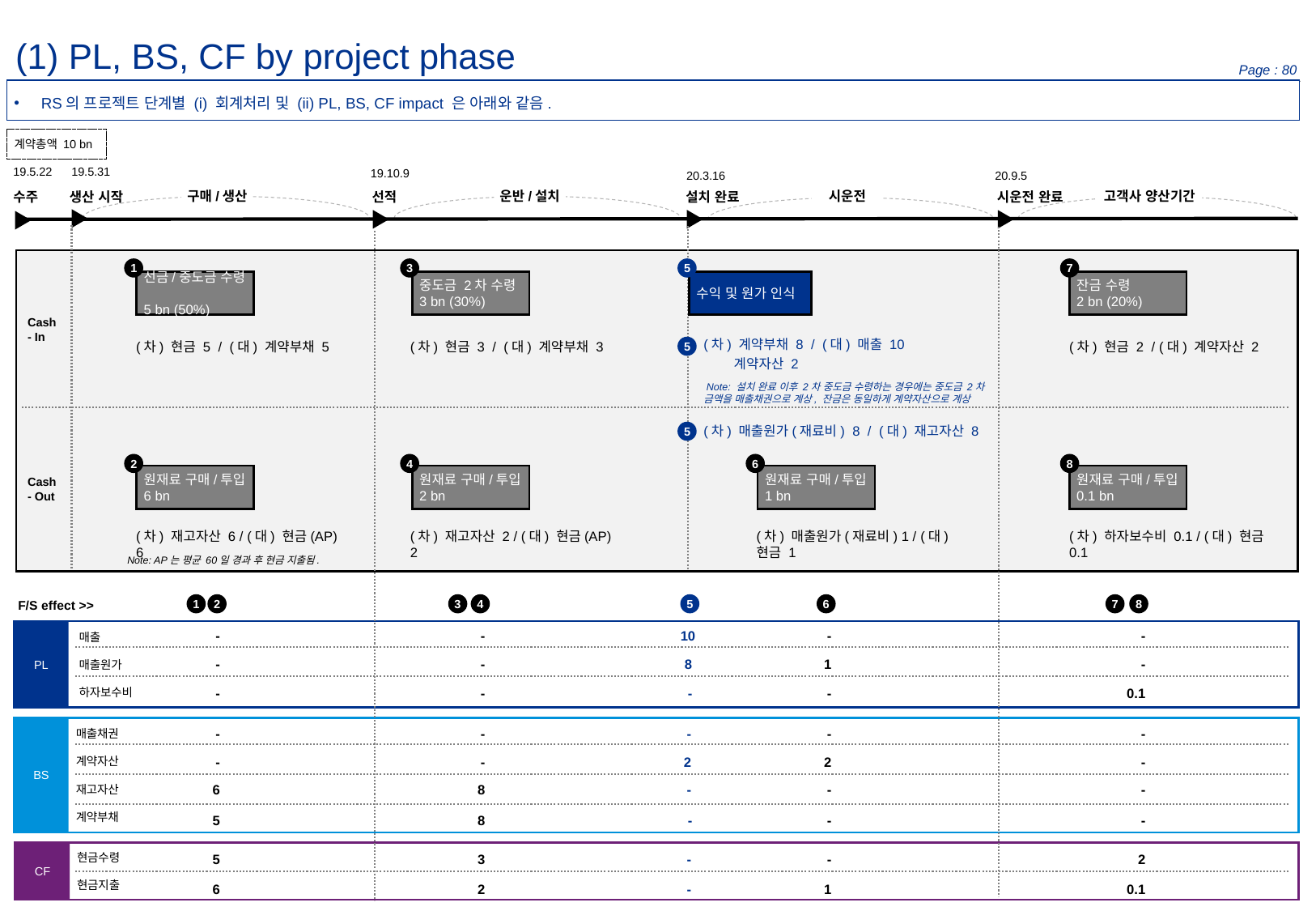

(1) PL, BS, CF by project phase
 RS의 프로젝트 단계별 (i) 회계처리 및 (ii) PL, BS, CF impact 은 아래와 같음.
계약총액 10 bn
19.5.22
19.5.31
19.10.9
20.9.5
20.3.16
구매/생산
운반/설치
시운전
고객사 양산기간
수주
생산 시작
선적
설치 완료
시운전 완료

1
3
5
7
Cash
- In
선금/중도금 수령
5 bn (50%)
중도금 2차 수령
3 bn (30%)
수익 및 원가 인식
잔금 수령
2 bn (20%)
(차) 계약부채 8  /  (대) 매출 10
       계약자산 2

 Note: 설치 완료 이후 2차 중도금 수령하는 경우에는 중도금 2차 금액을 매출채권으로 계상, 잔금은 동일하게 계약자산으로 계상
(차) 현금 5  /  (대) 계약부채 5
(차) 현금 3  /  (대) 계약부채 3
(차) 현금 2  / (대) 계약자산 2
5
(차) 매출원가(재료비)  8  /  (대) 재고자산 8
5
Cash
- Out
2
4
6
8
원재료 구매/투입
6 bn
원재료 구매/투입
2 bn
원재료 구매/투입
1 bn
원재료 구매/투입 0.1 bn
(차) 재고자산 6 / (대) 현금(AP) 6
(차) 재고자산 2 / (대) 현금(AP) 2
(차) 매출원가(재료비) 1 / (대) 현금 1
(차) 하자보수비 0.1 / (대) 현금 0.1
Note: AP는 평균 60일 경과 후 현금 지출됨.
 F/S effect >>
1
2
3
4
5
6
7
8
  -
  -
10
-
-
                 매출
                 매출원가
                 하자보수비
PL
PL
  -
  -
8
1
-
  -
  -
  -
  -
0.1

BS
                매출채권
                계약자산
                재고자산
                계약부채
  -
  -
  -
  -
  -
BS
  -
  -
2
2
-
6
8
-
-
-
5
8
-
-
-
                현금수령
                현금지출
CF
5
3
-
-
2
CF
6
2
-
1
0.1